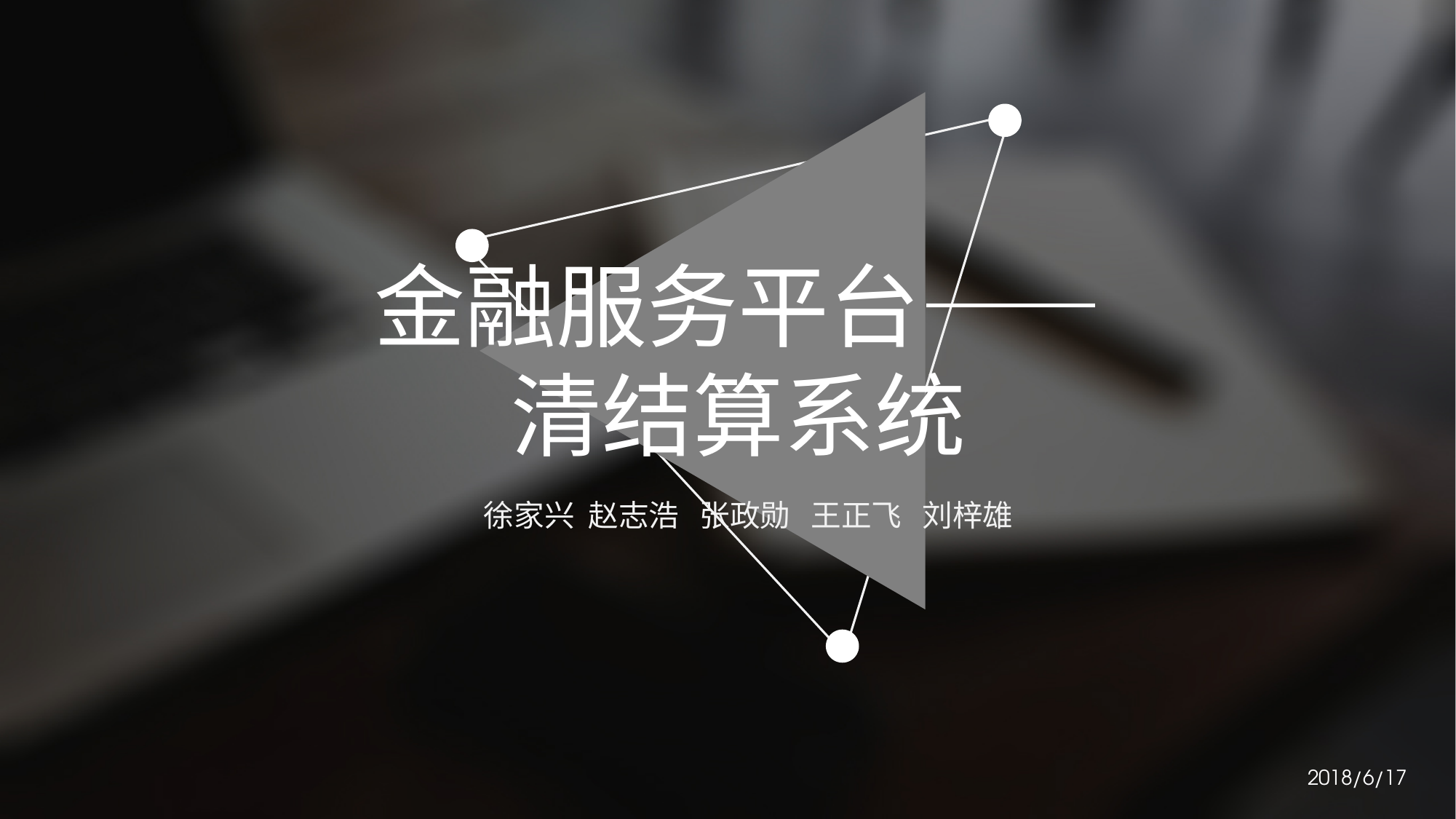

金融服务平台——清结算系统
徐家兴  赵志浩   张政勋   王正飞   刘梓雄
2018/6/17